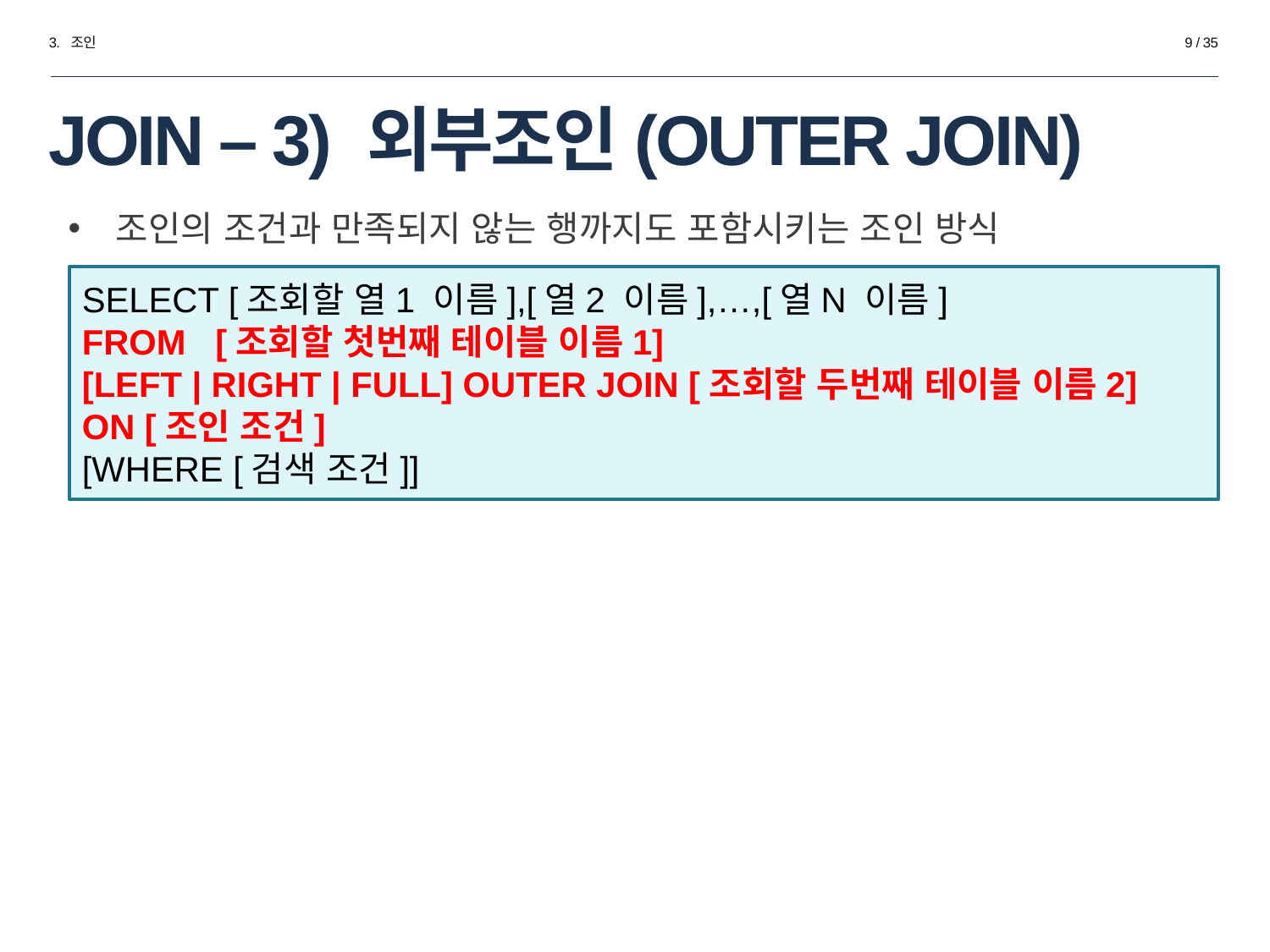

3.  조인
9 / 35
# JOIN – 3) 외부조인(OUTER JOIN)
조인의 조건과 만족되지 않는 행까지도 포함시키는 조인 방식
SELECT [조회할 열1 이름],[열2 이름],…,[열N 이름]
FROM   [조회할 첫번째 테이블 이름1]
[LEFT | RIGHT | FULL] OUTER JOIN [조회할 두번째 테이블 이름2]
ON [조인 조건]
[WHERE [검색 조건]]